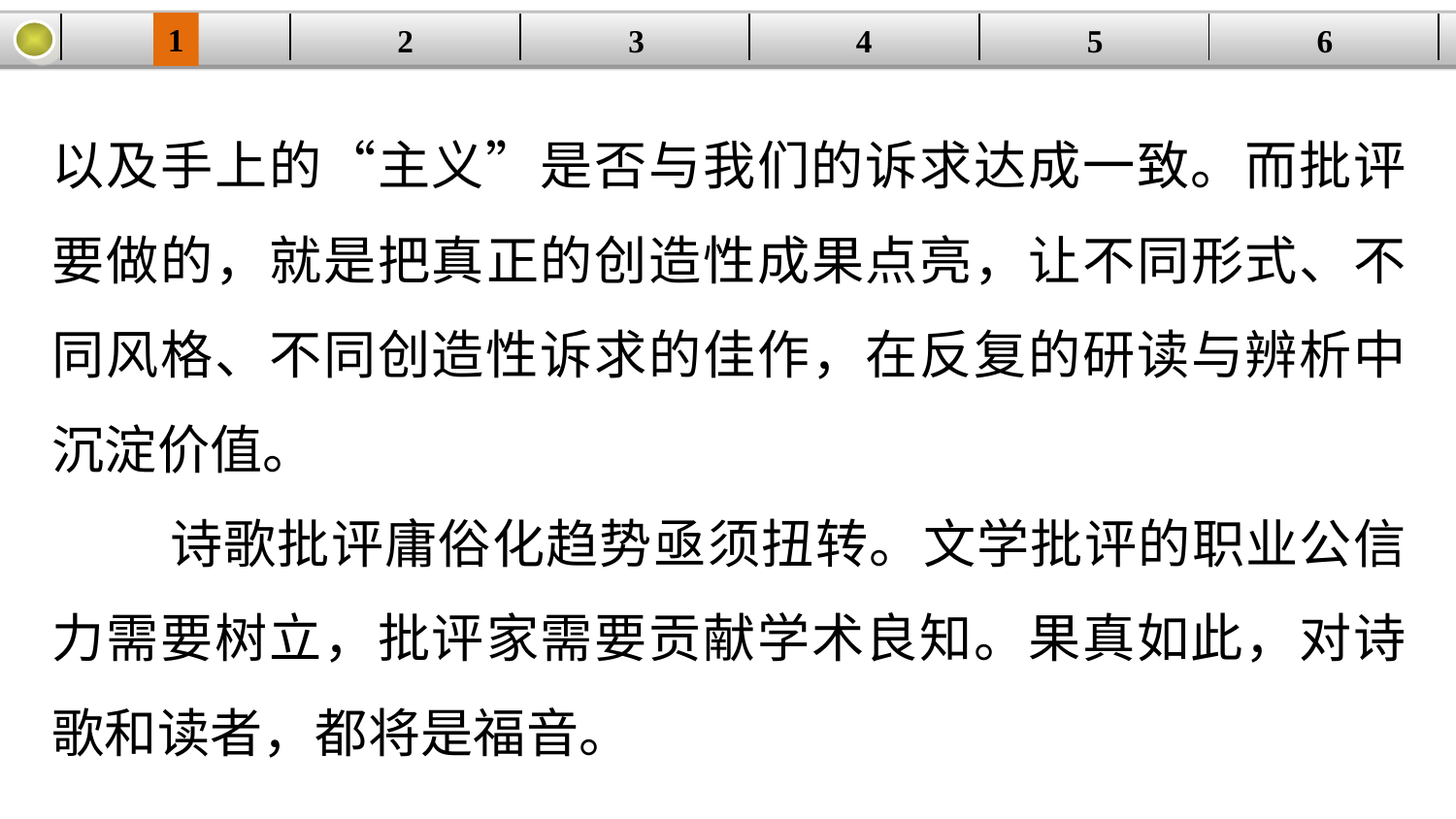

1
3
4
5
6
2
|  |  |  |  |  |  |
| --- | --- | --- | --- | --- | --- |

以及手上的“主义”是否与我们的诉求达成一致。而批评要做的，就是把真正的创造性成果点亮，让不同形式、不同风格、不同创造性诉求的佳作，在反复的研读与辨析中沉淀价值。
        诗歌批评庸俗化趋势亟须扭转。文学批评的职业公信力需要树立，批评家需要贡献学术良知。果真如此，对诗歌和读者，都将是福音。